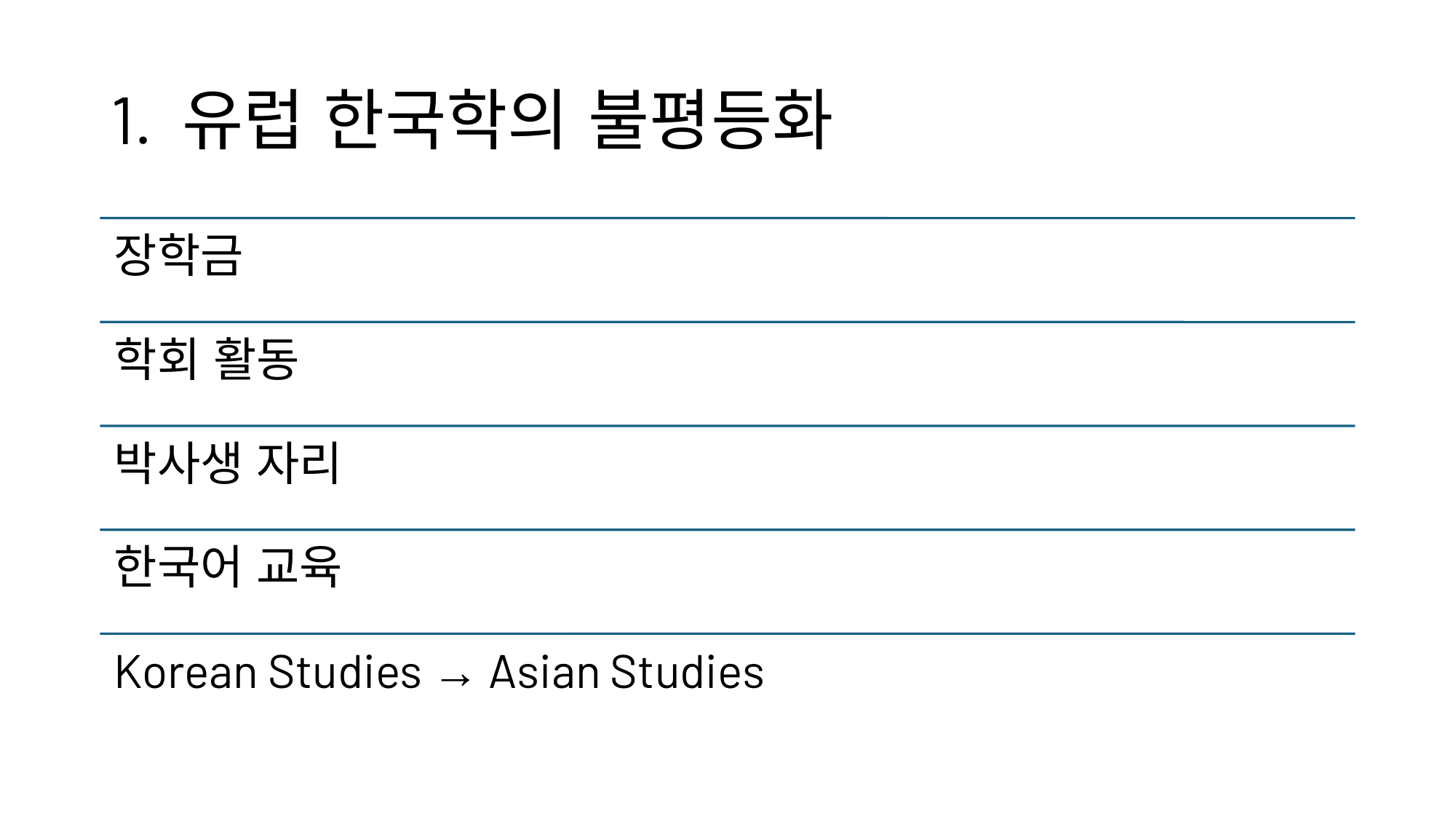

# 1. 유럽 한국학의 불평등화
장학금
학회 활동
박사생 자리
한국어 교육
Korean Studies → Asian Studies